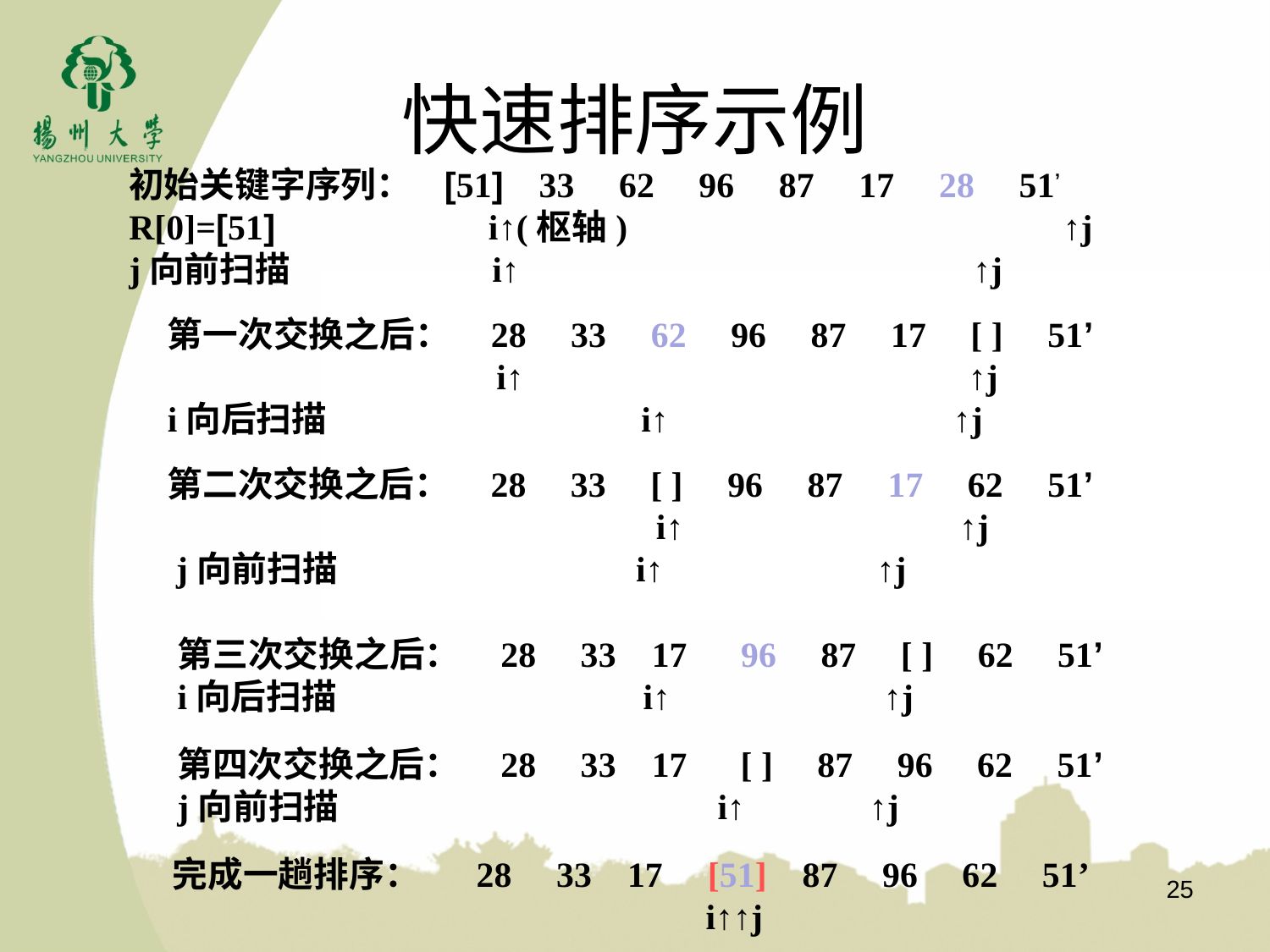

# 快速排序示例
初始关键字序列：   [51]    33     62     96     87     17     28     51’
R[0]=[51]                        i↑(枢轴)                                                 ↑j
j向前扫描                        i↑                                                   ↑j
第一次交换之后：    28     33     62     96     87     17     [ ]     51’
                                     i↑                                                  ↑j
i向后扫描                                      i↑                                ↑j
第二次交换之后：    28     33     [ ]     96     87     17     62     51’
                                                       i↑                               ↑j
 j向前扫描                                    i↑                        ↑j
第三次交换之后：    28     33    17      96     87     [ ]     62     51’
i向后扫描                                     i↑                        ↑j
第四次交换之后：    28     33    17      [ ]     87     96     62     51’
j向前扫描                                              i↑              ↑j
完成一趟排序：      28     33    17     [51]    87     96     62     51’
                                                            i↑↑j
25